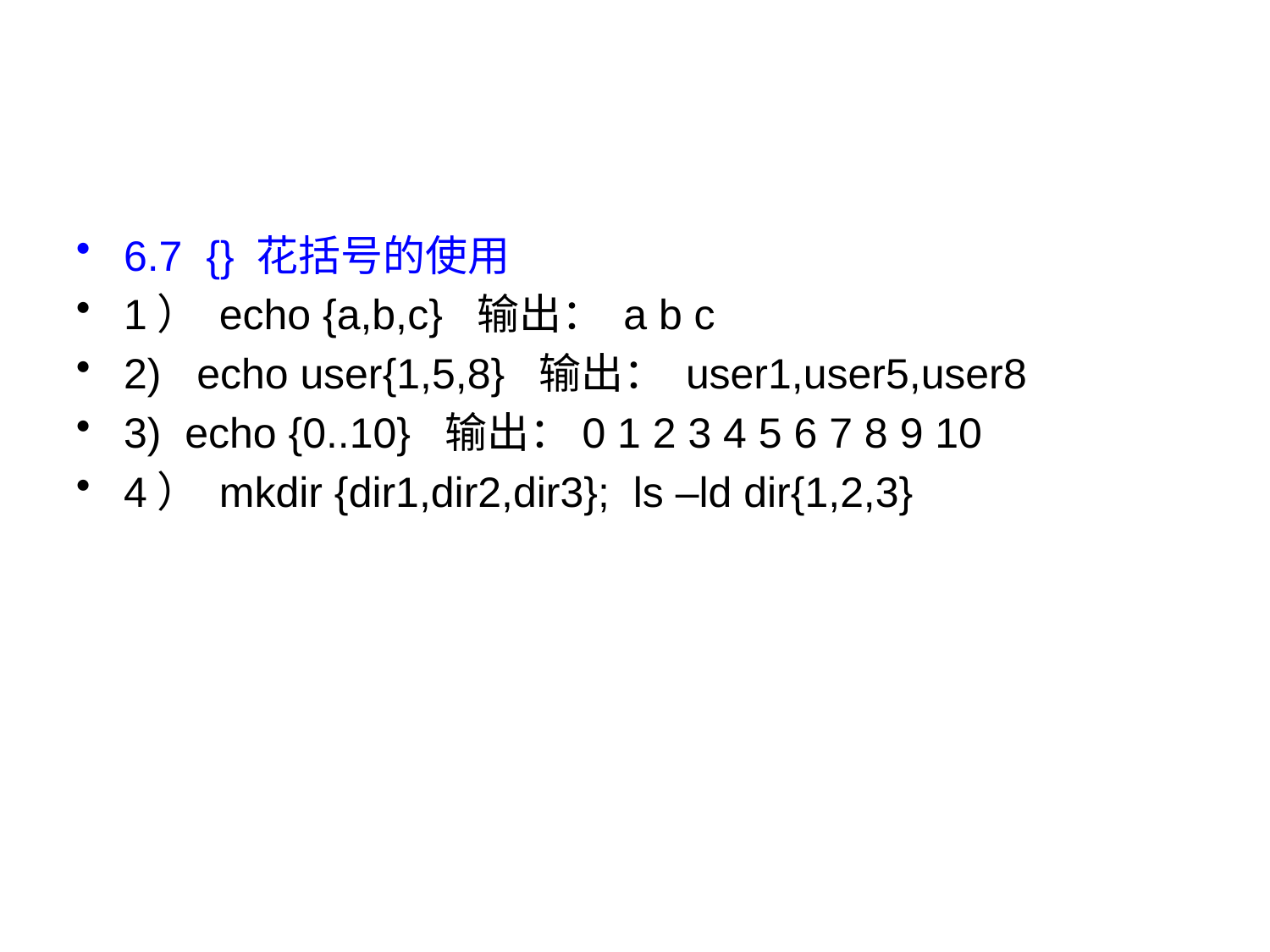

6.7  {} 花括号的使用
1） echo {a,b,c}  输出： a b c
2)   echo user{1,5,8}  输出： user1,user5,user8
3)  echo {0..10}  输出：0 1 2 3 4 5 6 7 8 9 10
4） mkdir {dir1,dir2,dir3};  ls –ld dir{1,2,3}